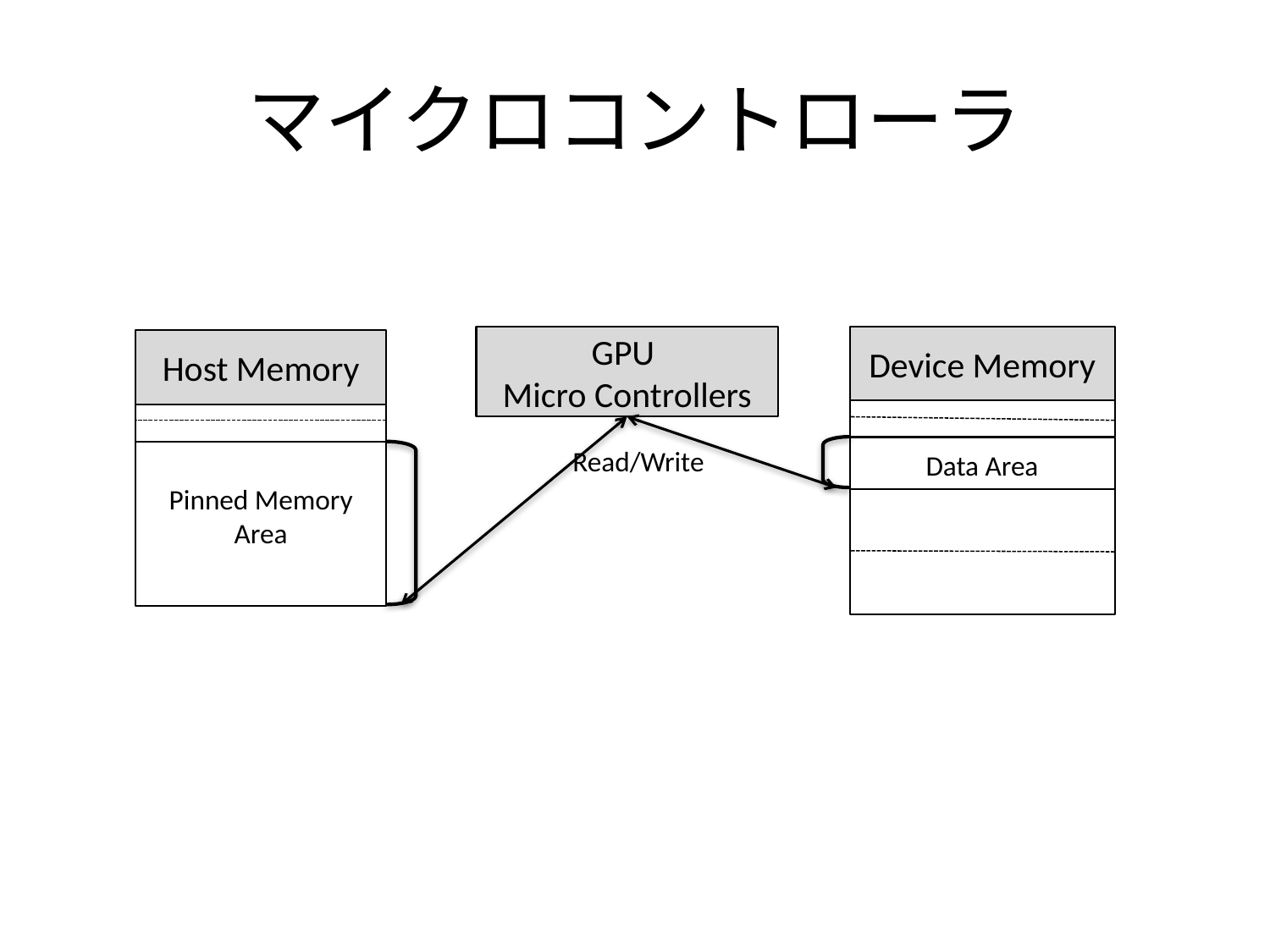

# マイクロコントローラ
GPU
Micro Controllers
Device Memory
Host Memory

Data Area
Read/Write

Pinned Memory Area